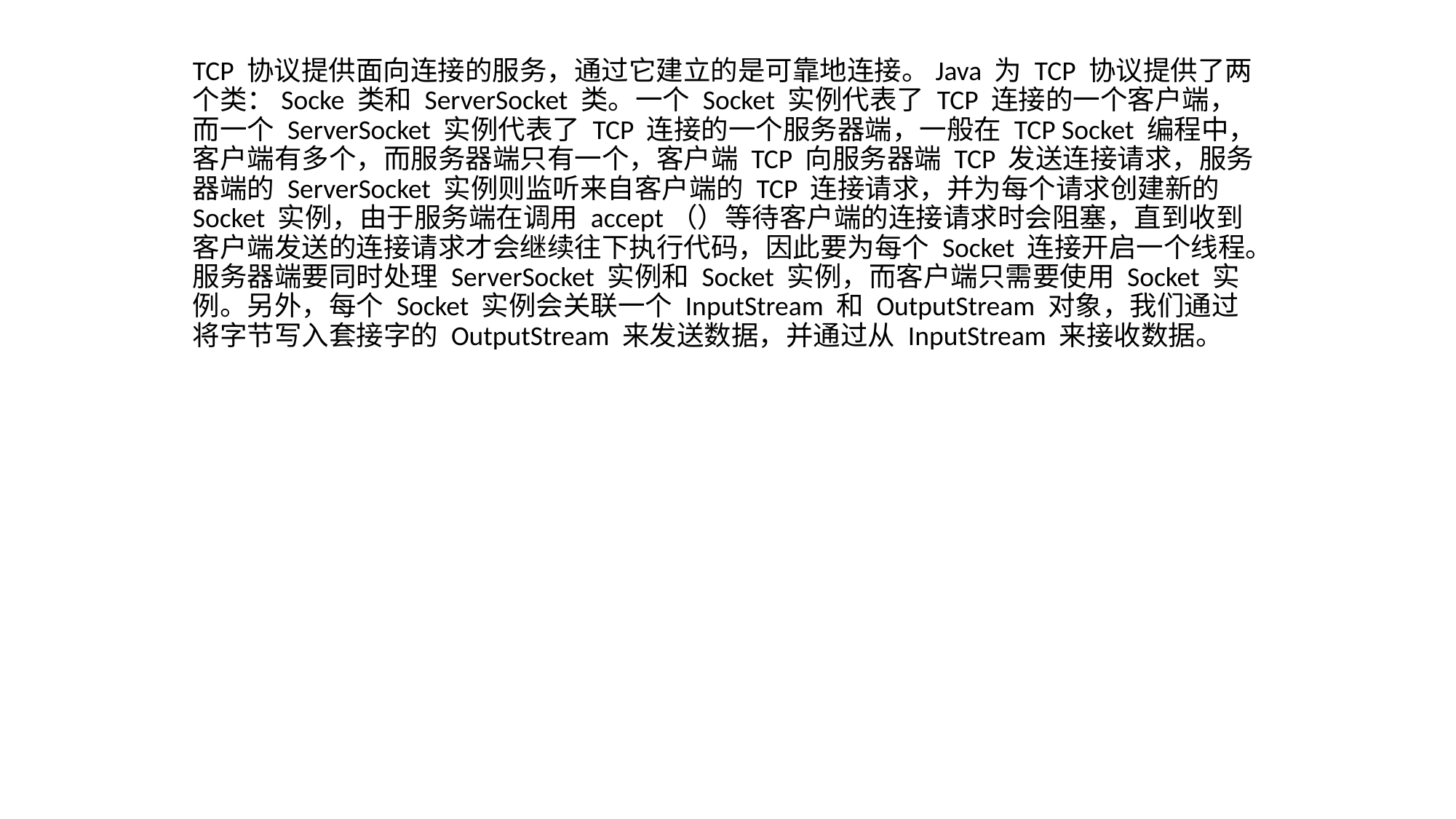

TCP 协议提供面向连接的服务，通过它建立的是可靠地连接。Java 为 TCP 协议提供了两个类：Socke 类和 ServerSocket 类。一个 Socket 实例代表了 TCP 连接的一个客户端，而一个 ServerSocket 实例代表了 TCP 连接的一个服务器端，一般在 TCP Socket 编程中，客户端有多个，而服务器端只有一个，客户端 TCP 向服务器端 TCP 发送连接请求，服务器端的 ServerSocket 实例则监听来自客户端的 TCP 连接请求，并为每个请求创建新的 Socket 实例，由于服务端在调用 accept（）等待客户端的连接请求时会阻塞，直到收到客户端发送的连接请求才会继续往下执行代码，因此要为每个 Socket 连接开启一个线程。服务器端要同时处理 ServerSocket 实例和 Socket 实例，而客户端只需要使用 Socket 实例。另外，每个 Socket 实例会关联一个 InputStream 和 OutputStream 对象，我们通过将字节写入套接字的 OutputStream 来发送数据，并通过从 InputStream 来接收数据。